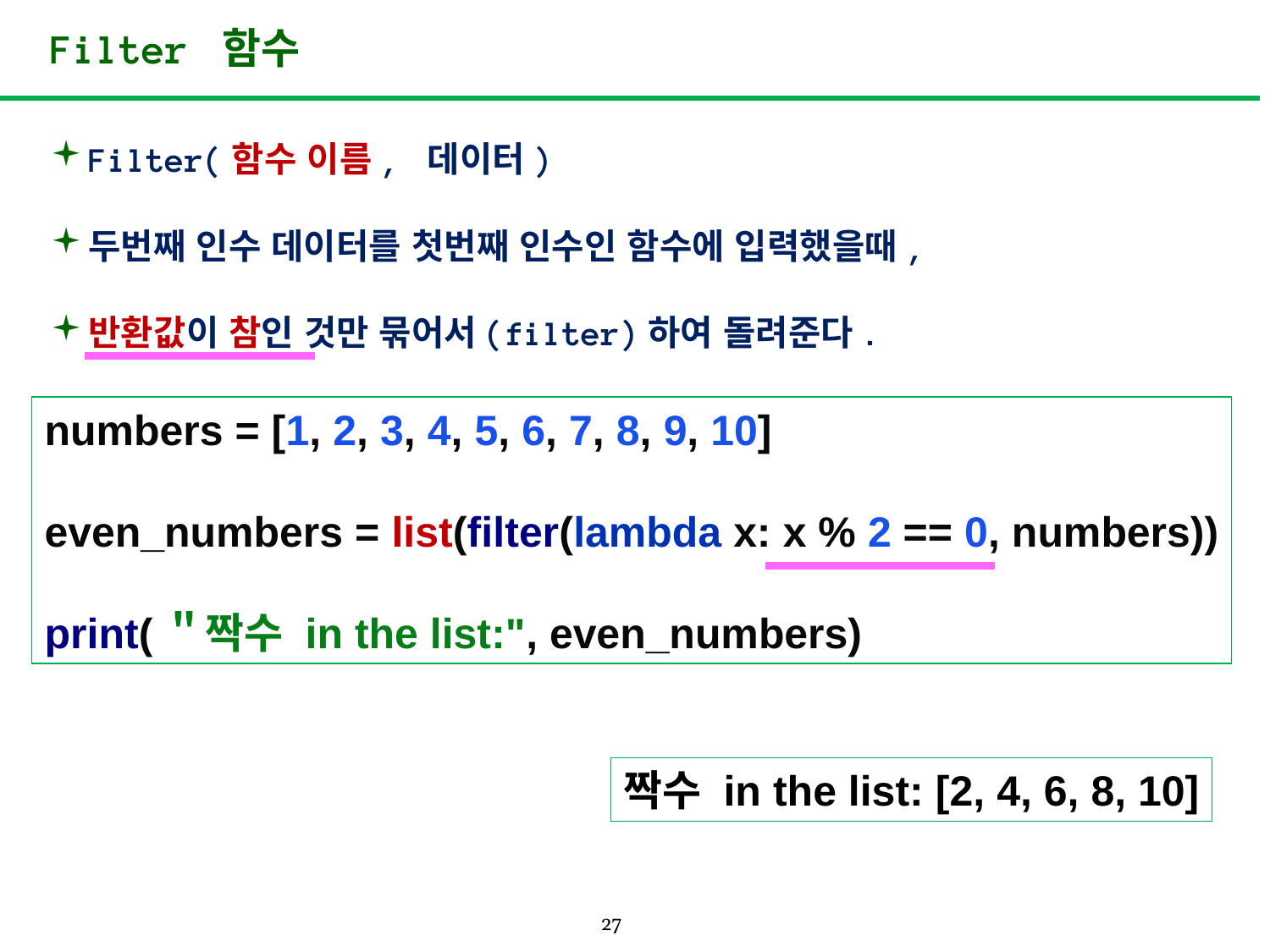

# Filter 함수
Filter(함수 이름, 데이터)
두번째 인수 데이터를 첫번째 인수인 함수에 입력했을때,
반환값이 참인 것만 묶어서(filter)하여 돌려준다.
numbers = [1, 2, 3, 4, 5, 6, 7, 8, 9, 10]
even_numbers = list(filter(lambda x: x % 2 == 0, numbers))
print(＂짝수 in the list:", even_numbers)
짝수 in the list: [2, 4, 6, 8, 10]
27